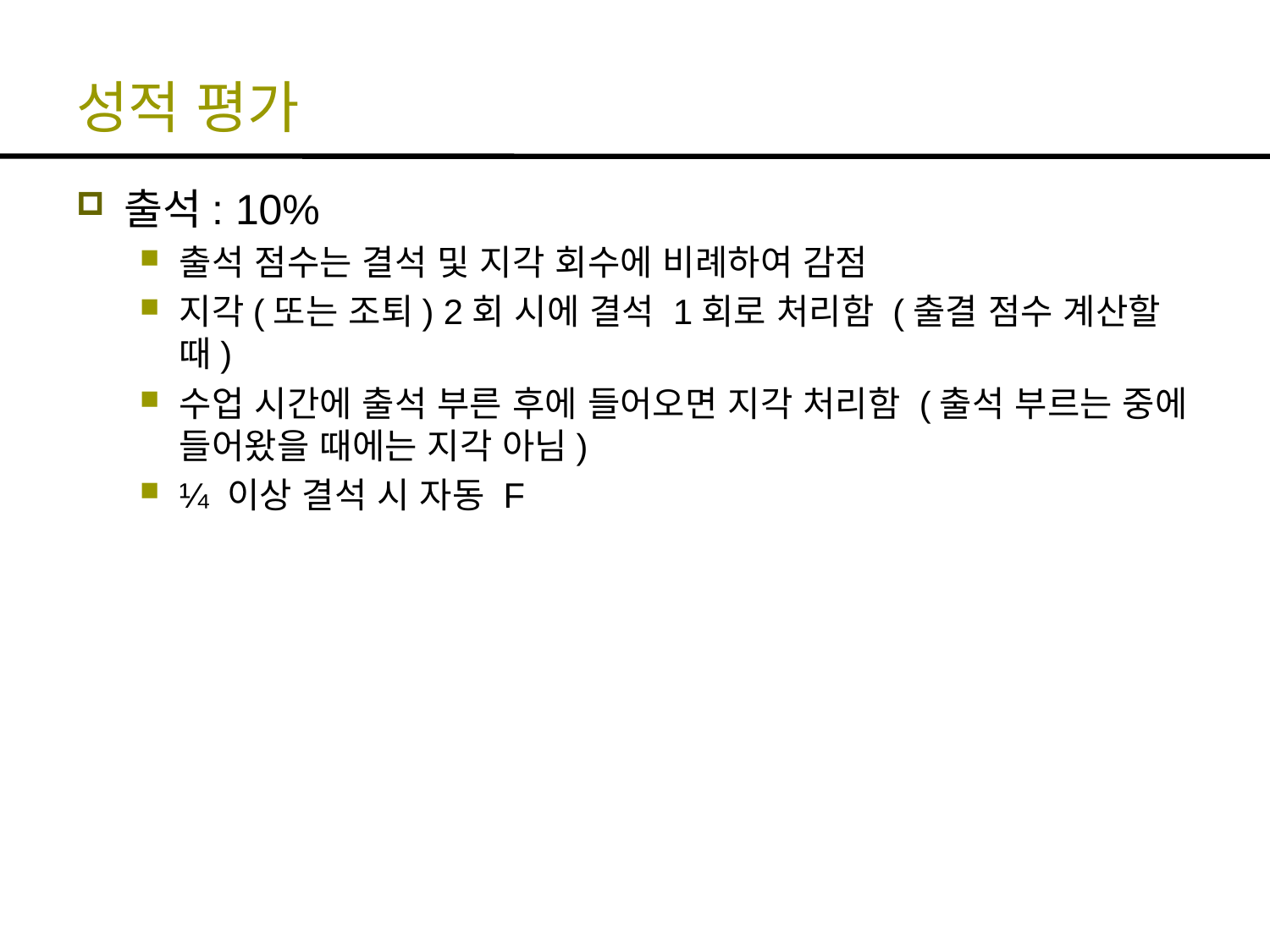

# 성적 평가
출석: 10%
출석 점수는 결석 및 지각 회수에 비례하여 감점
지각(또는 조퇴) 2회 시에 결석 1회로 처리함 (출결 점수 계산할 때)
수업 시간에 출석 부른 후에 들어오면 지각 처리함 (출석 부르는 중에 들어왔을 때에는 지각 아님)
¼ 이상 결석 시 자동 F